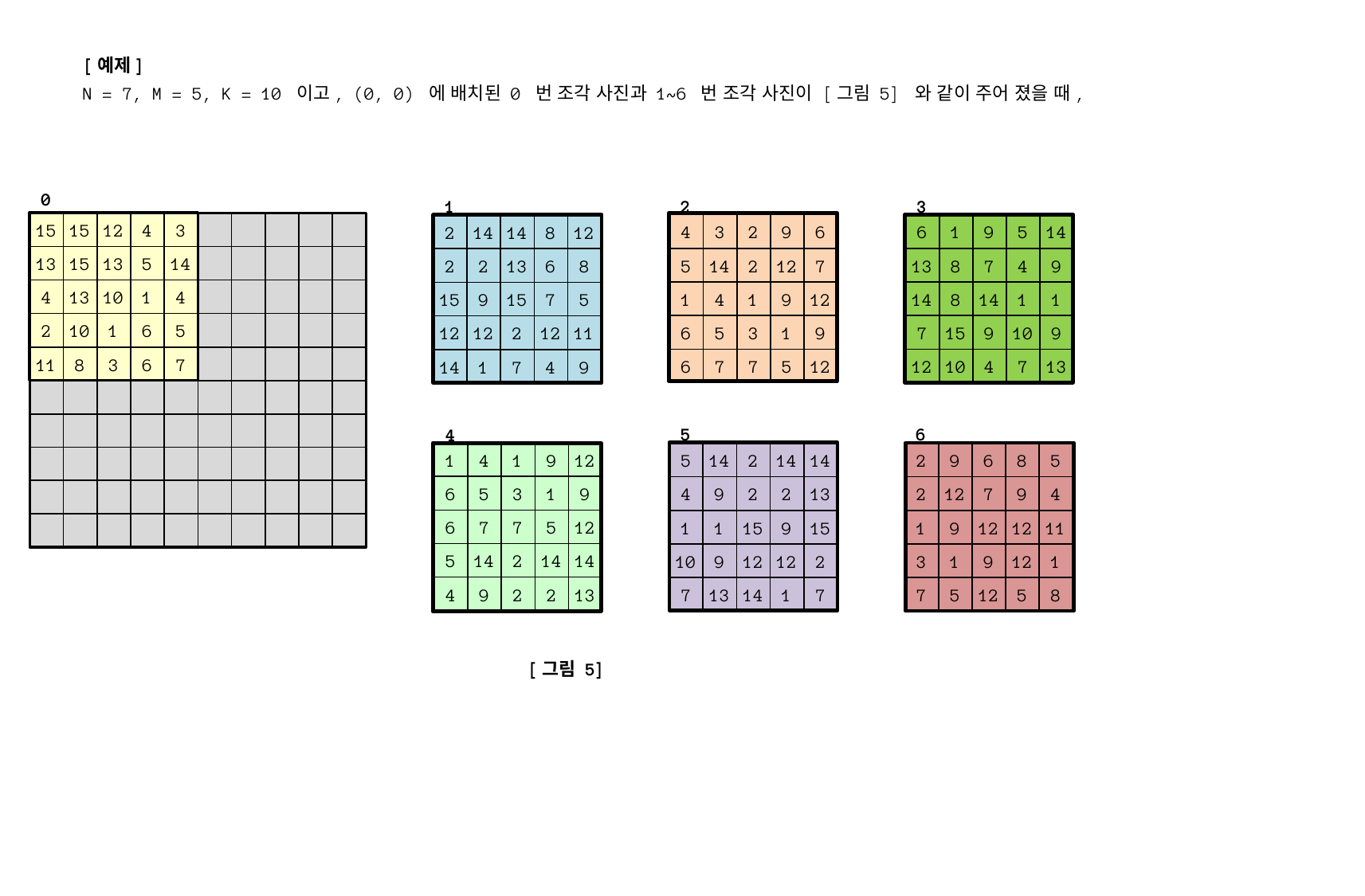

[예제]
N = 7, M = 5, K = 10 이고, (0, 0) 에 배치된 0 번 조각 사진과 1~6 번 조각 사진이 [그림 5] 와 같이 주어 졌을 때,
0
1

2
14
14
8
12
2
2
13
6
8
15
9
15
7
5
12
12
2
12
11
14
1
7
4
9
2

4
3
2
9
6
5
14
2
12
7
1
4
1
9
12
6
5
3
1
9
6
7
7
5
12
3

6
1
9
5
14
13
8
7
4
9
14
8
14
1
1
7
15
9
10
9
12
10
4
7
13

15
15
12
4
3

13
15
13
5
14

4
13
10
1
4

2
10
1
6
5

11
8
3
6
7

5

5
14
2
14
14
4
9
2
2
13
1
1
15
9
15
10
9
12
12
2
7
13
14
1
7
6

2
9
6
8
5
2
12
7
9
4
1
9
12
12
11
3
1
9
12
1
7
5
12
5
8
4
1
4
1
9
12

6
5
3
1
9
6
7
7
5
12
5
14
2
14
14
4
9
2
2
13

[그림 5]